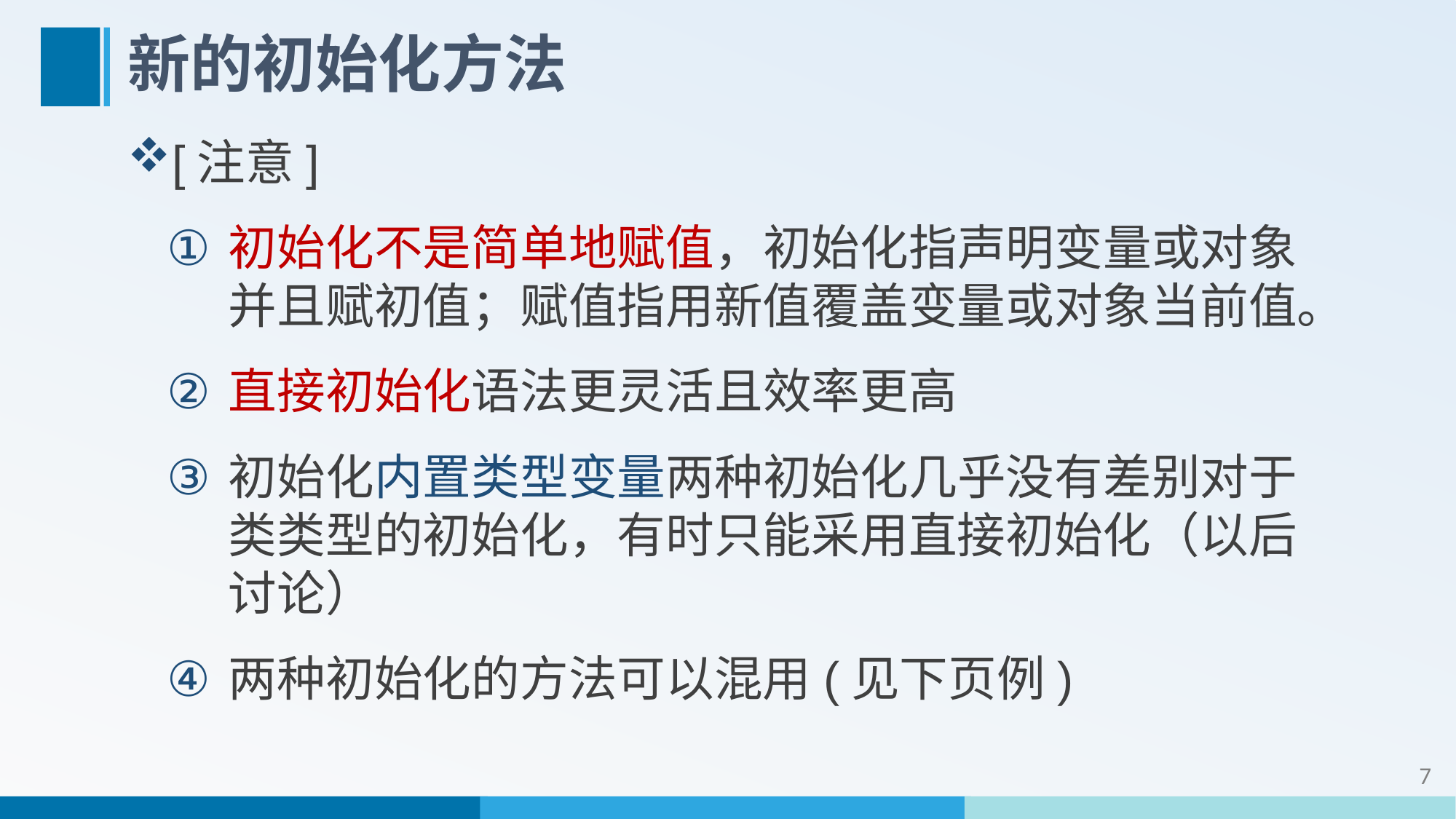

# 新的初始化方法
[注意]
初始化不是简单地赋值，初始化指声明变量或对象并且赋初值；赋值指用新值覆盖变量或对象当前值。
直接初始化语法更灵活且效率更高
初始化内置类型变量两种初始化几乎没有差别对于类类型的初始化，有时只能采用直接初始化（以后讨论）
两种初始化的方法可以混用(见下页例)